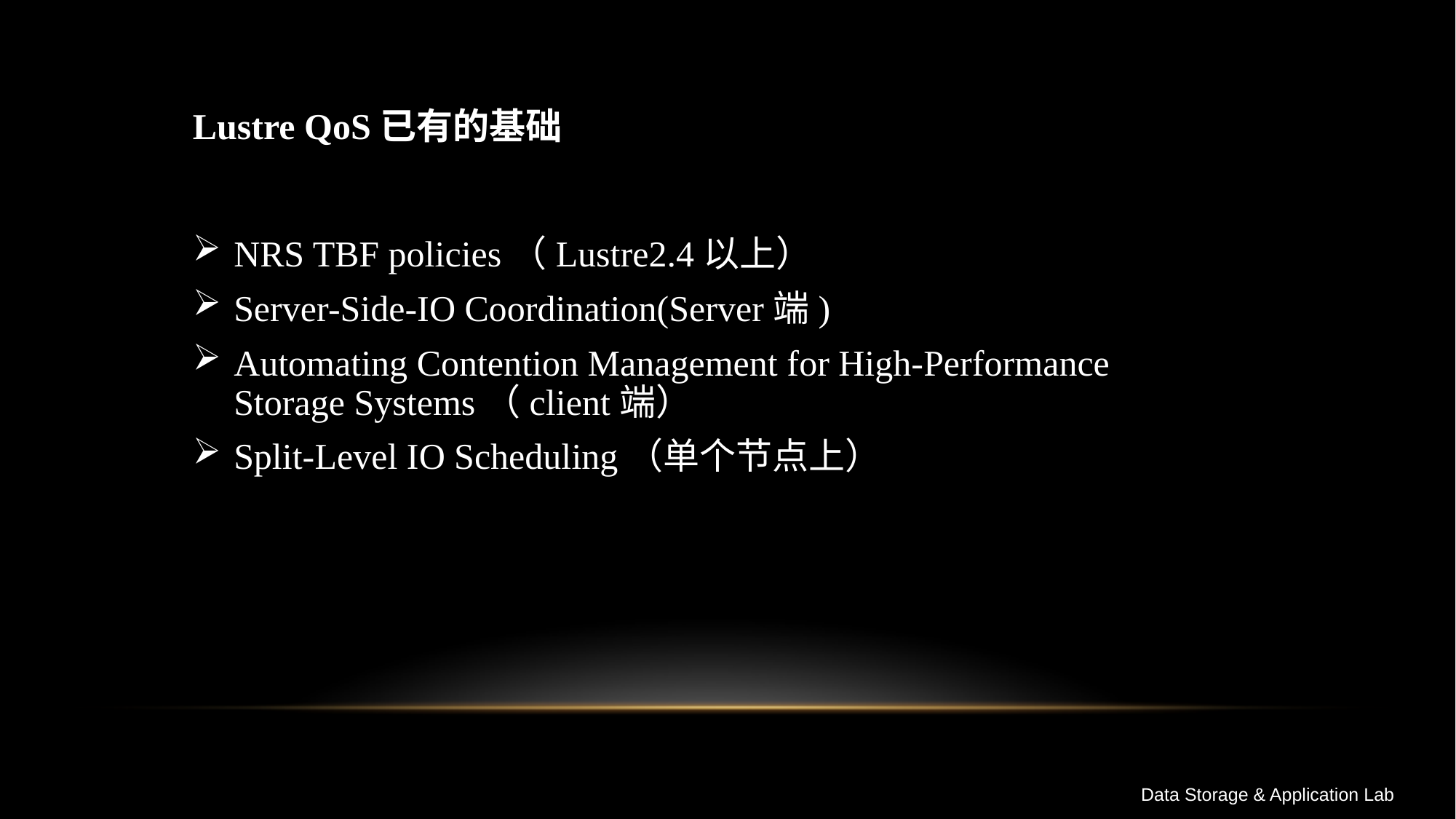

# Lustre QoS已有的基础
NRS TBF policies（Lustre2.4以上）
Server-Side-IO Coordination(Server端)
Automating Contention Management for High-Performance Storage Systems（client端）
Split-Level IO Scheduling（单个节点上）
Data Storage & Application Lab